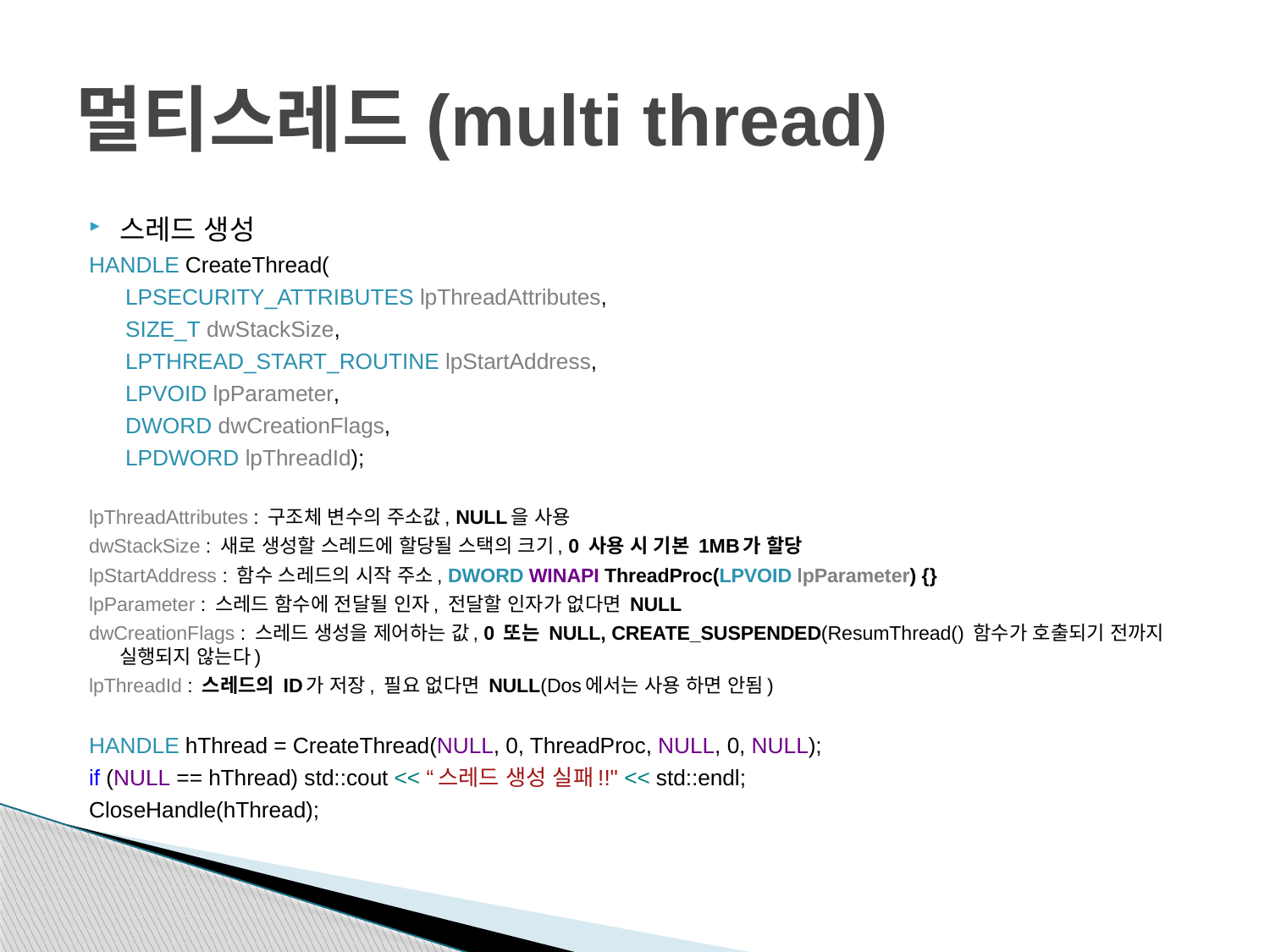

# 멀티스레드(multi thread)
스레드 생성
HANDLE CreateThread(
	 LPSECURITY_ATTRIBUTES lpThreadAttributes,
	 SIZE_T dwStackSize,
	 LPTHREAD_START_ROUTINE lpStartAddress,
	 LPVOID lpParameter,
	 DWORD dwCreationFlags,
	 LPDWORD lpThreadId);

lpThreadAttributes : 구조체 변수의 주소값, NULL을 사용
dwStackSize : 새로 생성할 스레드에 할당될 스택의 크기, 0 사용 시 기본 1MB가 할당
lpStartAddress : 함수 스레드의 시작 주소, DWORD WINAPI ThreadProc(LPVOID lpParameter) {}
lpParameter : 스레드 함수에 전달될 인자, 전달할 인자가 없다면 NULL
dwCreationFlags : 스레드 생성을 제어하는 값, 0 또는 NULL, CREATE_SUSPENDED(ResumThread() 함수가 호출되기 전까지 실행되지 않는다)
lpThreadId : 스레드의 ID가 저장, 필요 없다면 NULL(Dos에서는 사용 하면 안됨)

HANDLE hThread = CreateThread(NULL, 0, ThreadProc, NULL, 0, NULL);
if (NULL == hThread) std::cout << “스레드 생성 실패!!" << std::endl;
CloseHandle(hThread);